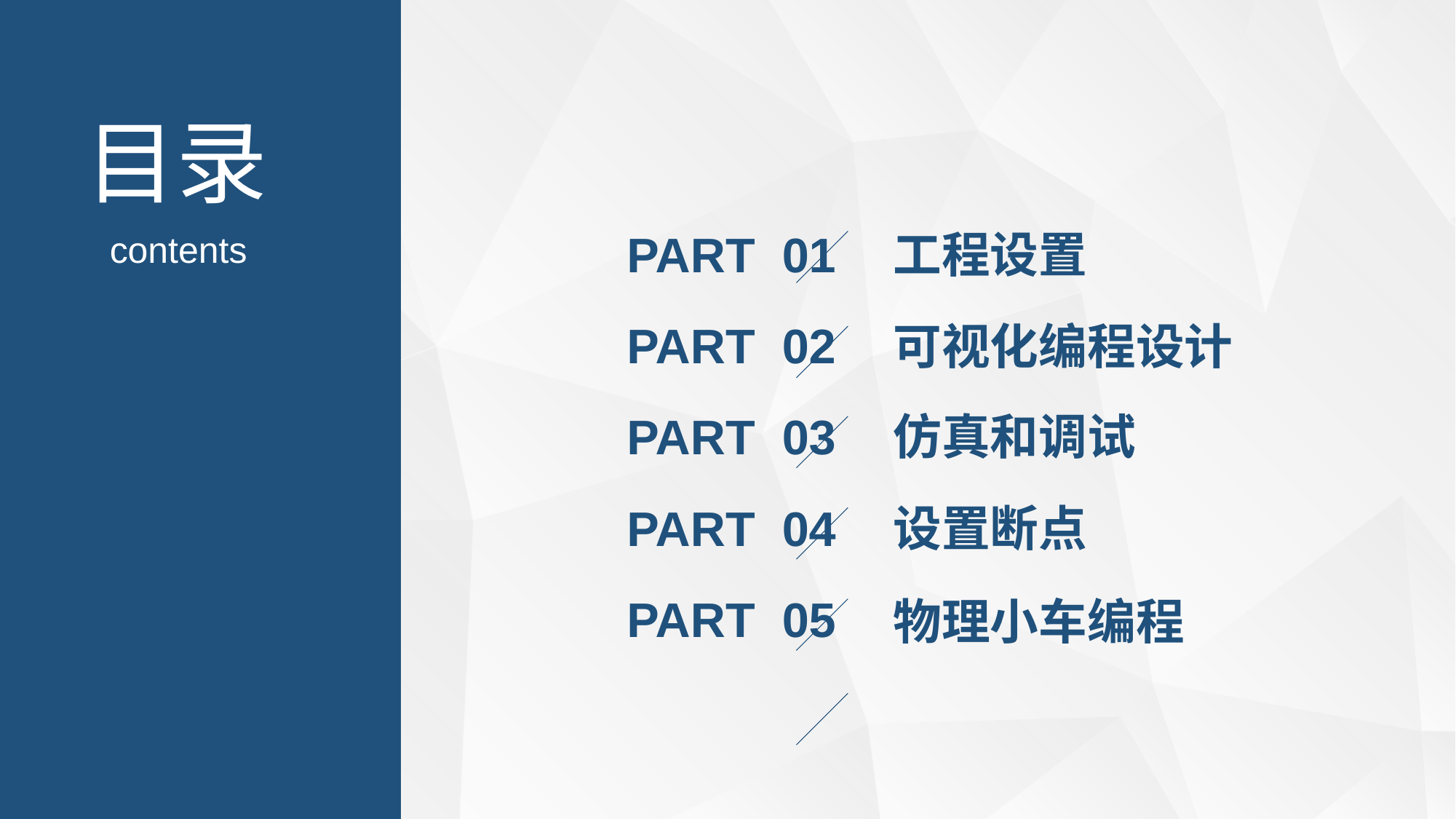

PART  01
工程设置
PART  02
可视化编程设计
仿真和调试
PART  03

PART  04

设置断点
PART  05

物理小车编程